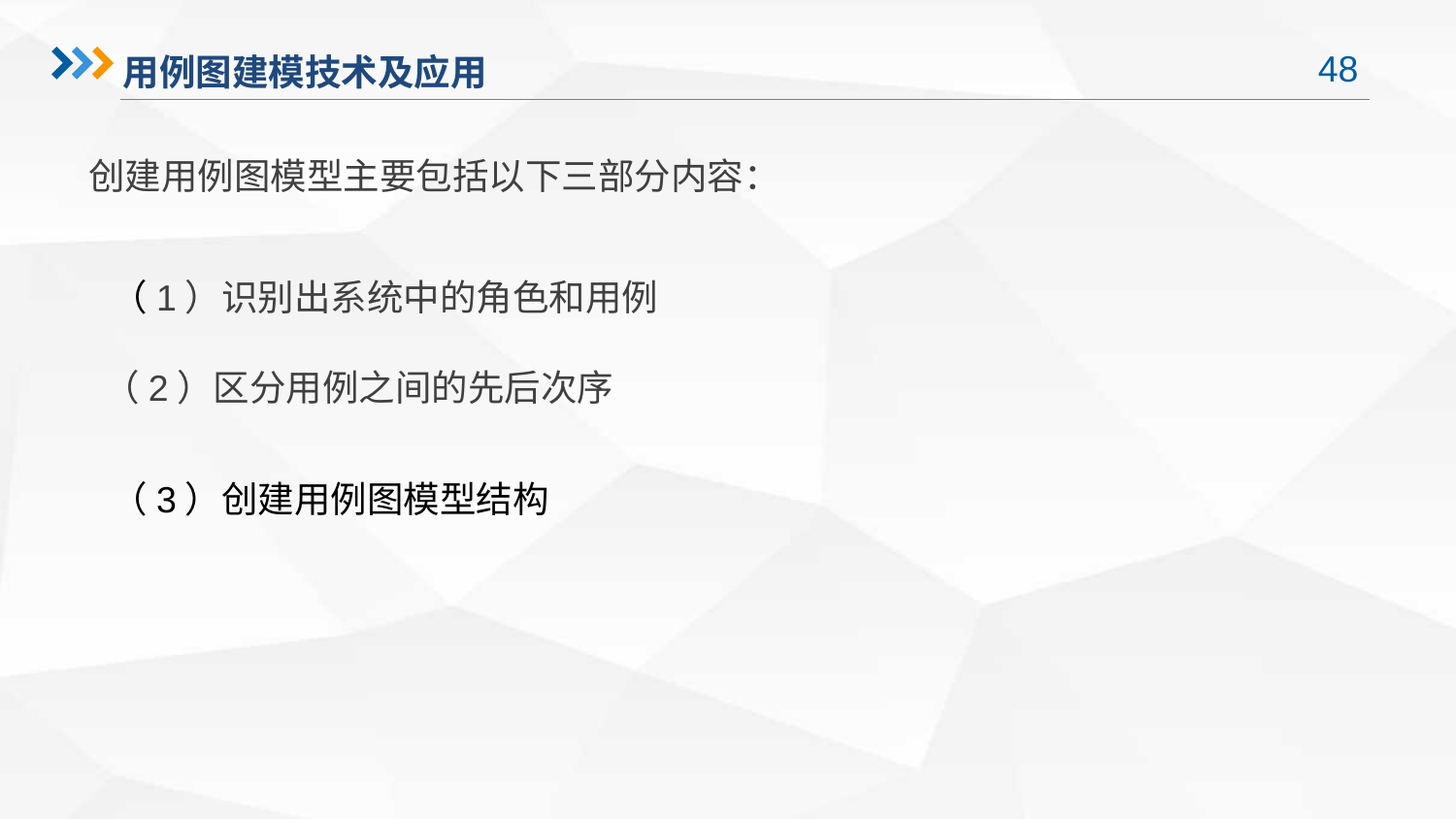

用例图建模技术及应用
创建用例图模型主要包括以下三部分内容：
（1）识别出系统中的角色和用例
（2）区分用例之间的先后次序
（3）创建用例图模型结构